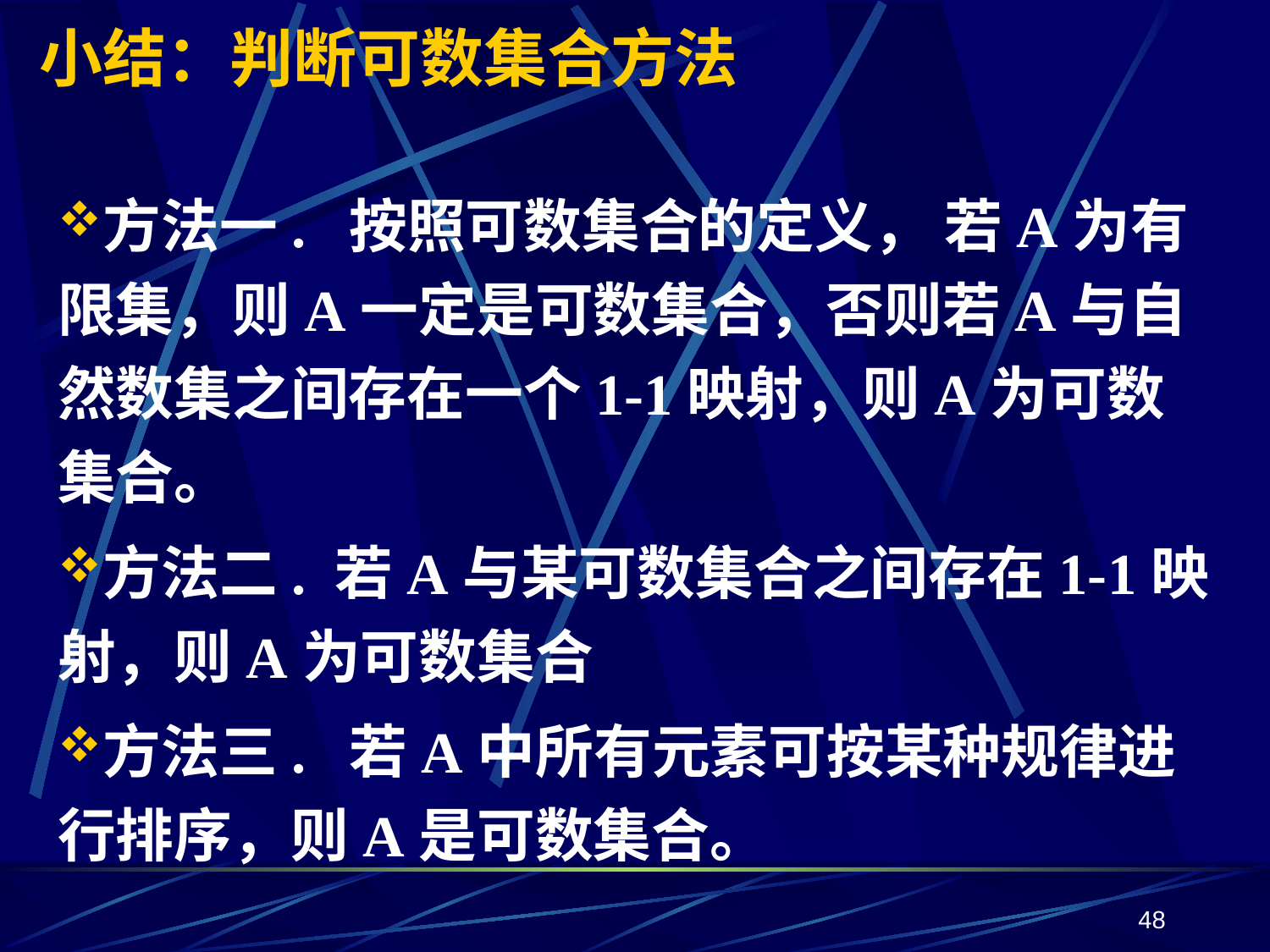

# 小结：判断可数集合方法
方法一.  按照可数集合的定义， 若A为有限集，则A一定是可数集合，否则若A与自然数集之间存在一个1-1映射，则A为可数集合。
方法二. 若A与某可数集合之间存在1-1映射，则A为可数集合
方法三.  若A中所有元素可按某种规律进行排序，则A是可数集合。

48